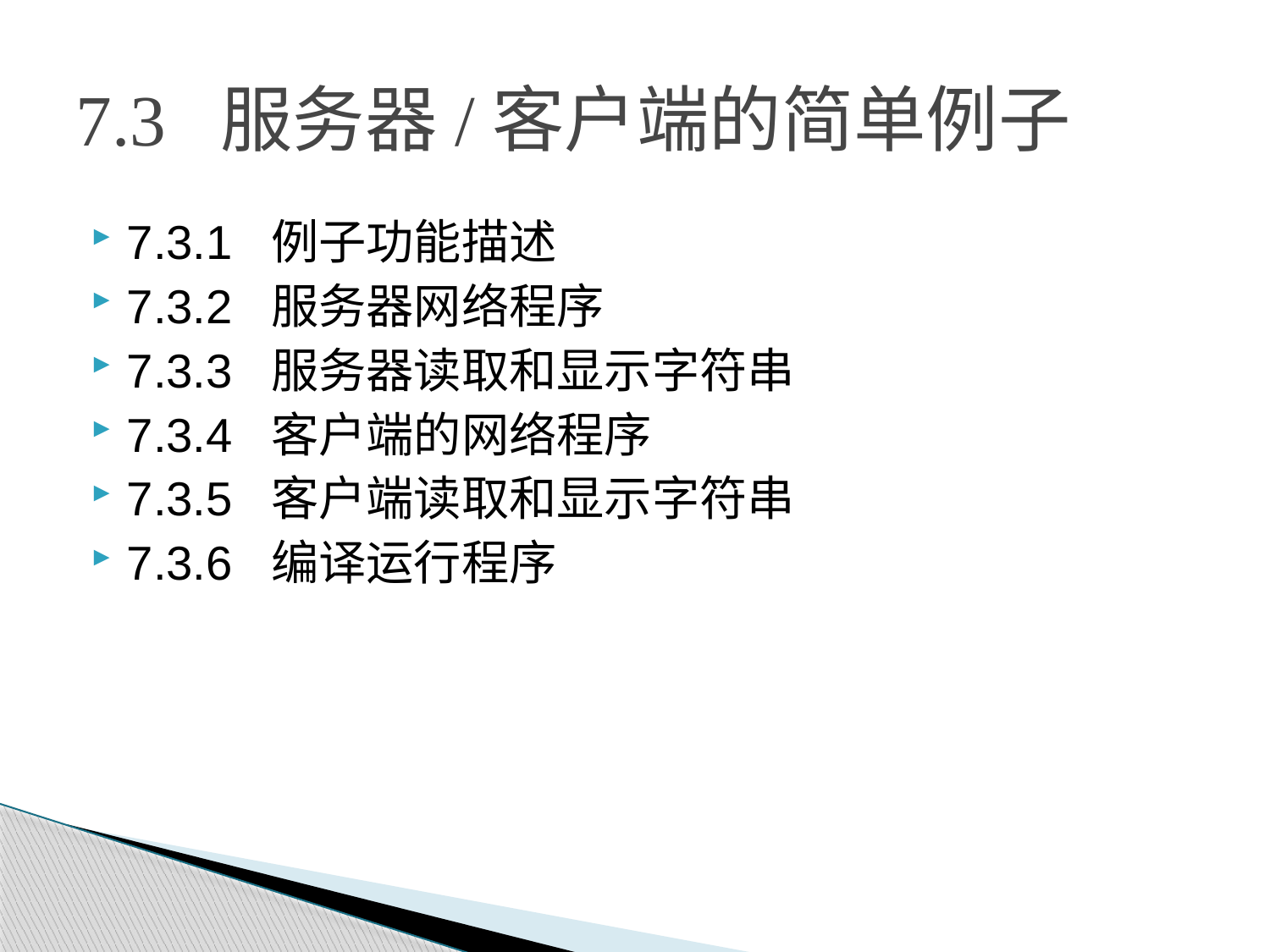

# 7.3  服务器/客户端的简单例子
7.3.1  例子功能描述
7.3.2  服务器网络程序
7.3.3  服务器读取和显示字符串
7.3.4  客户端的网络程序
7.3.5  客户端读取和显示字符串
7.3.6  编译运行程序